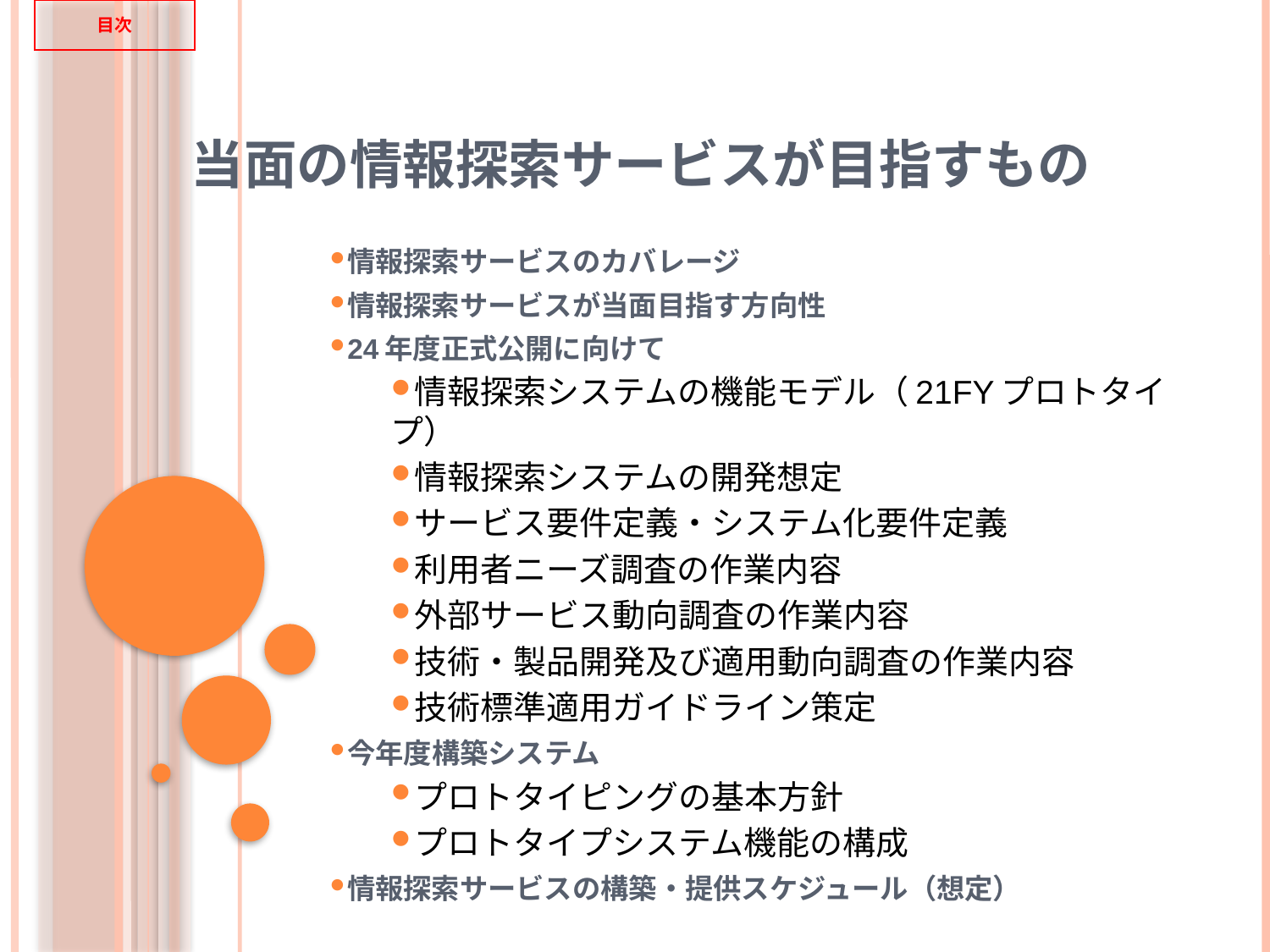

目次
# 当面の情報探索サービスが目指すもの
情報探索サービスのカバレージ
情報探索サービスが当面目指す方向性
24年度正式公開に向けて
情報探索システムの機能モデル（21FYプロトタイプ）
情報探索システムの開発想定
サービス要件定義・システム化要件定義
利用者ニーズ調査の作業内容
外部サービス動向調査の作業内容
技術・製品開発及び適用動向調査の作業内容
技術標準適用ガイドライン策定
今年度構築システム
プロトタイピングの基本方針
プロトタイプシステム機能の構成
情報探索サービスの構築・提供スケジュール（想定）